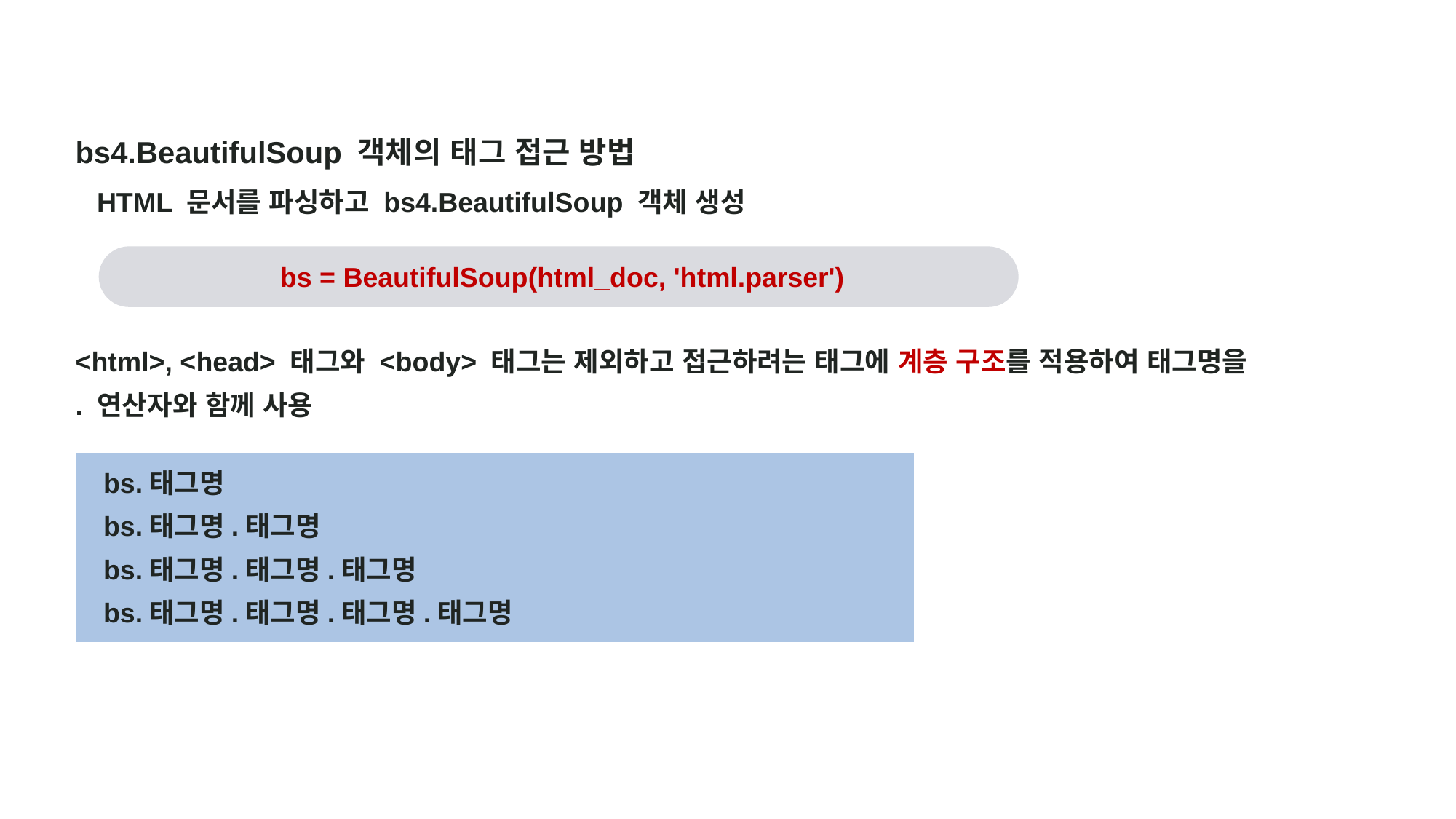

bs4.BeautifulSoup 객체의 태그 접근 방법
HTML 문서를 파싱하고 bs4.BeautifulSoup 객체 생성

 bs = BeautifulSoup(html_doc, 'html.parser')
<html>, <head> 태그와 <body> 태그는 제외하고 접근하려는 태그에 계층 구조를 적용하여 태그명을
. 연산자와 함께 사용

bs.태그명
bs.태그명.태그명
bs.태그명.태그명.태그명
bs.태그명.태그명.태그명.태그명